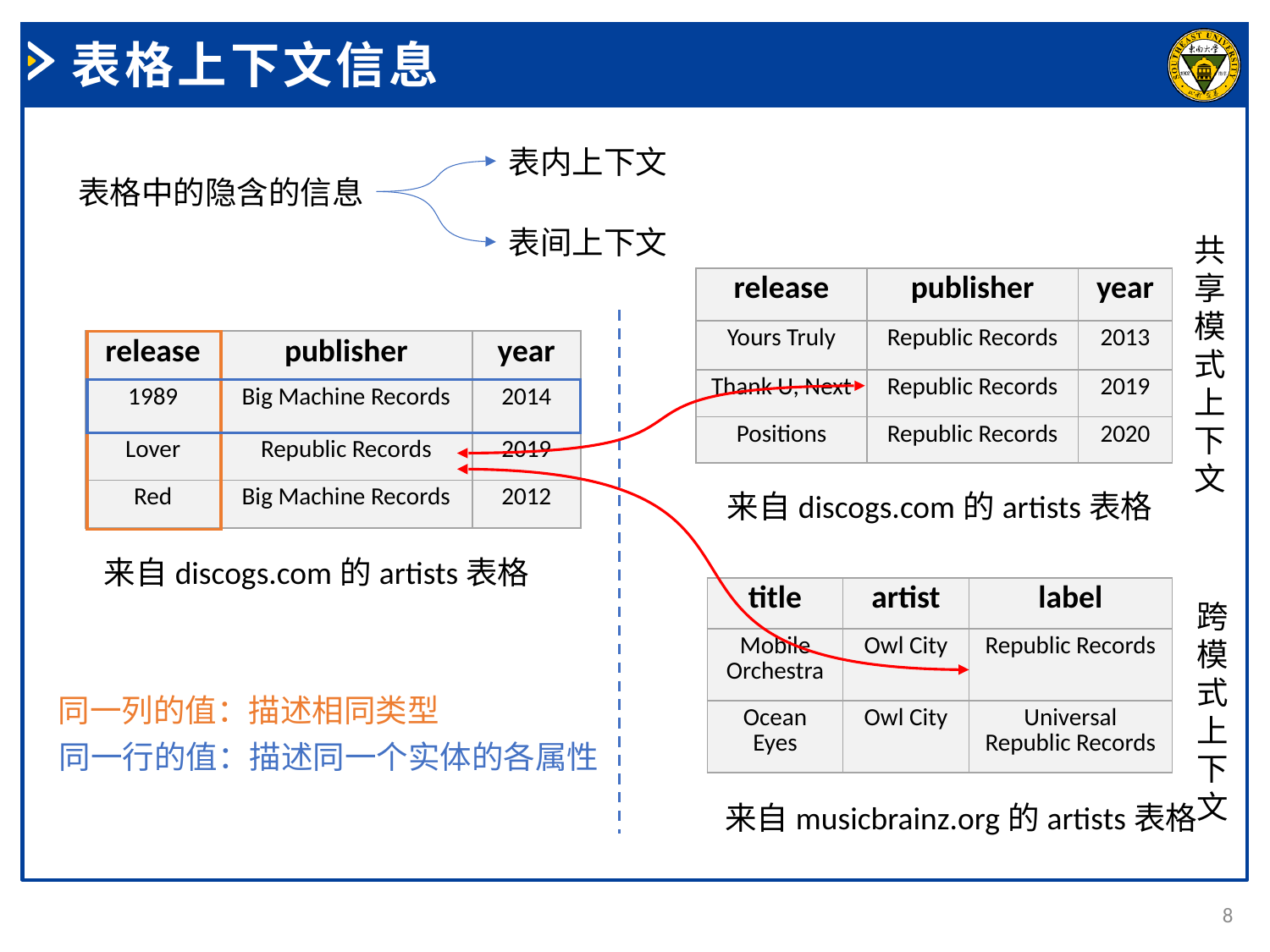

表格上下文信息
表内上下文
表格中的隐含的信息
表间上下文
共享模式上下文
| release | publisher | year |
| --- | --- | --- |
| Yours Truly | Republic Records | 2013 |
| Thank U, Next | Republic Records | 2019 |
| Positions | Republic Records | 2020 |
| release | publisher | year |
| --- | --- | --- |
| 1989 | Big Machine Records | 2014 |
| Lover | Republic Records | 2019 |
| Red | Big Machine Records | 2012 |

来自discogs.com的artists表格
来自discogs.com的artists表格
| title | artist | label |
| --- | --- | --- |
| Mobile Orchestra | Owl City | Republic Records |
| Ocean Eyes | Owl City | Universal Republic Records |
跨模式上下文
同一列的值：描述相同类型
同一行的值：描述同一个实体的各属性
来自musicbrainz.org的artists表格
8